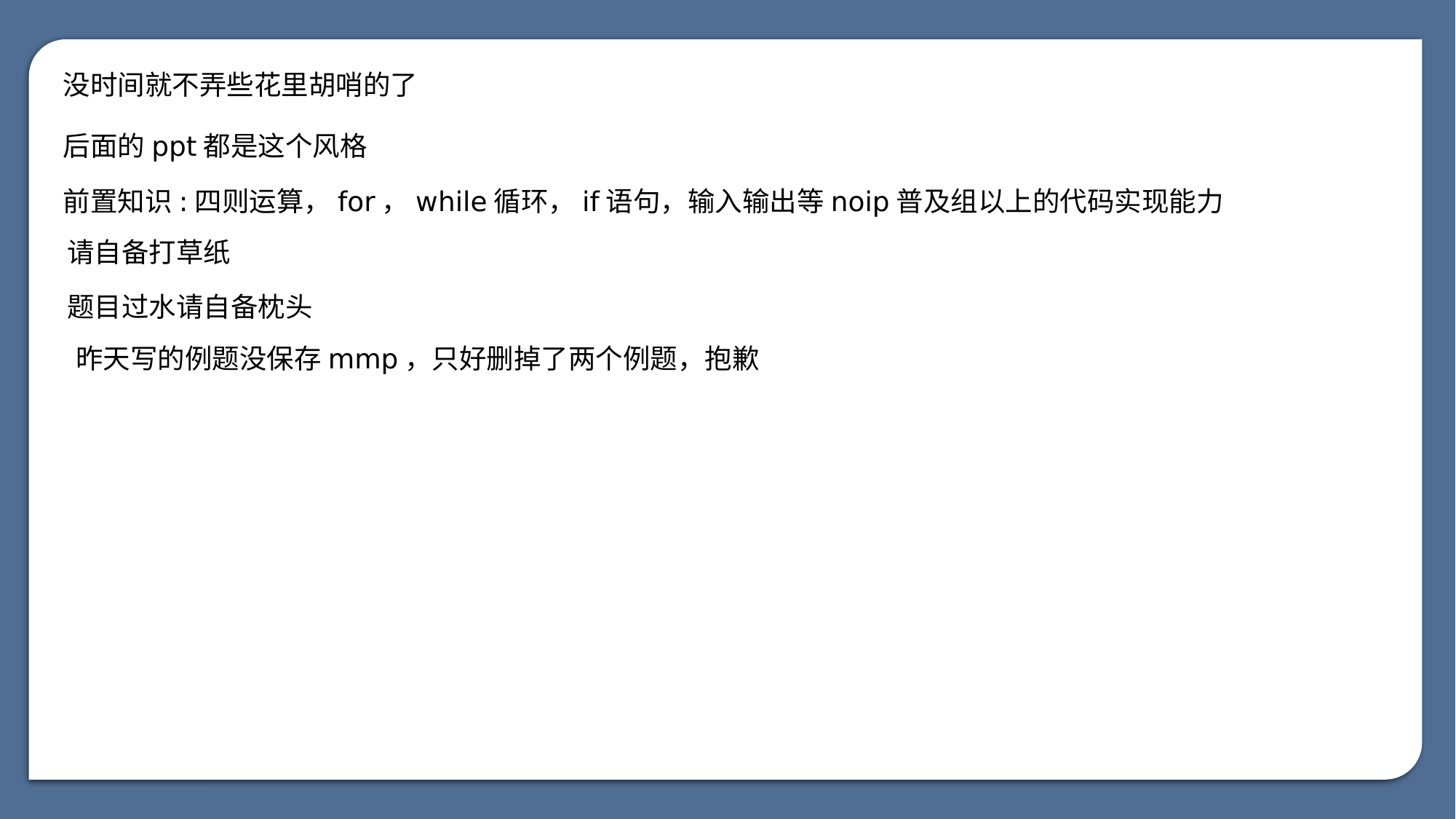

没时间就不弄些花里胡哨的了
后面的ppt都是这个风格
前置知识:四则运算，for，while循环，if语句，输入输出等noip普及组以上的代码实现能力
请自备打草纸
题目过水请自备枕头
昨天写的例题没保存mmp，只好删掉了两个例题，抱歉